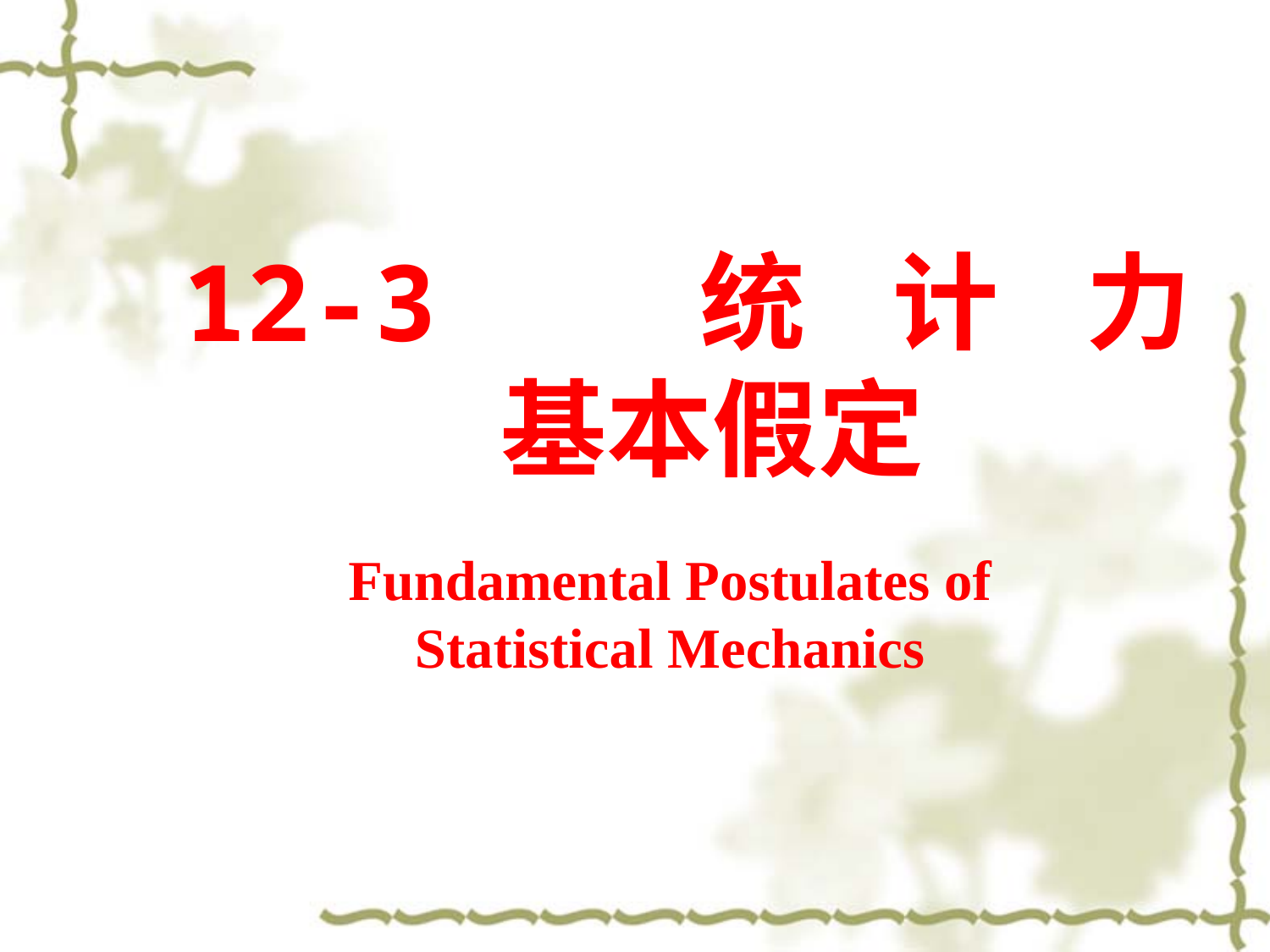

12-3 统计力学的
基本假定
Fundamental Postulates of Statistical Mechanics